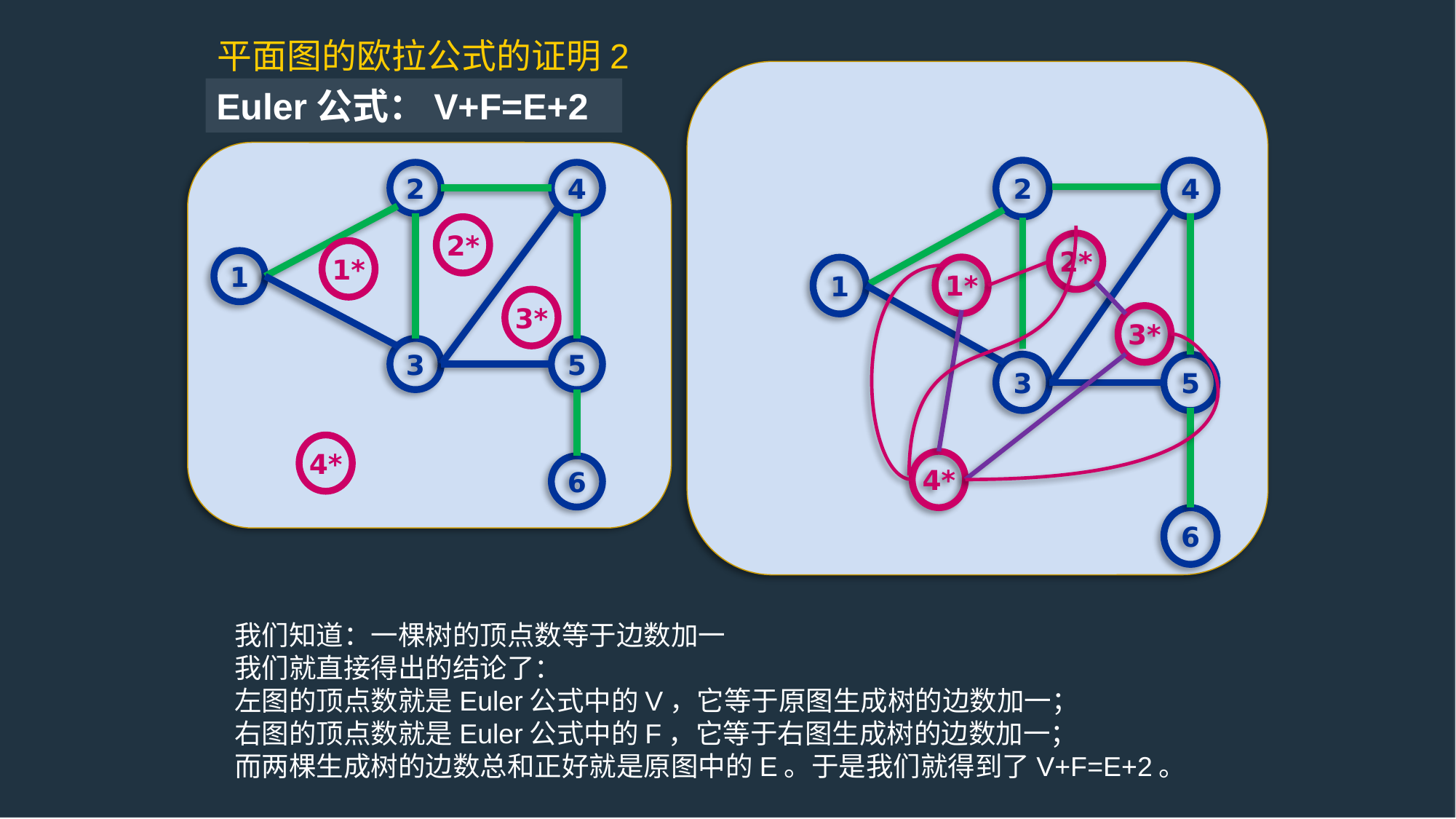

平面图的欧拉公式的证明2

Euler公式：V+F=E+2

2
4
2
4
2*
2*
1*
1
1*
1
3*
3*
3
5
3
5
4*
4*
6
6
我们知道：一棵树的顶点数等于边数加一
我们就直接得出的结论了：
左图的顶点数就是Euler公式中的V，它等于原图生成树的边数加一；
右图的顶点数就是Euler公式中的F，它等于右图生成树的边数加一；
而两棵生成树的边数总和正好就是原图中的E。于是我们就得到了V+F=E+2。